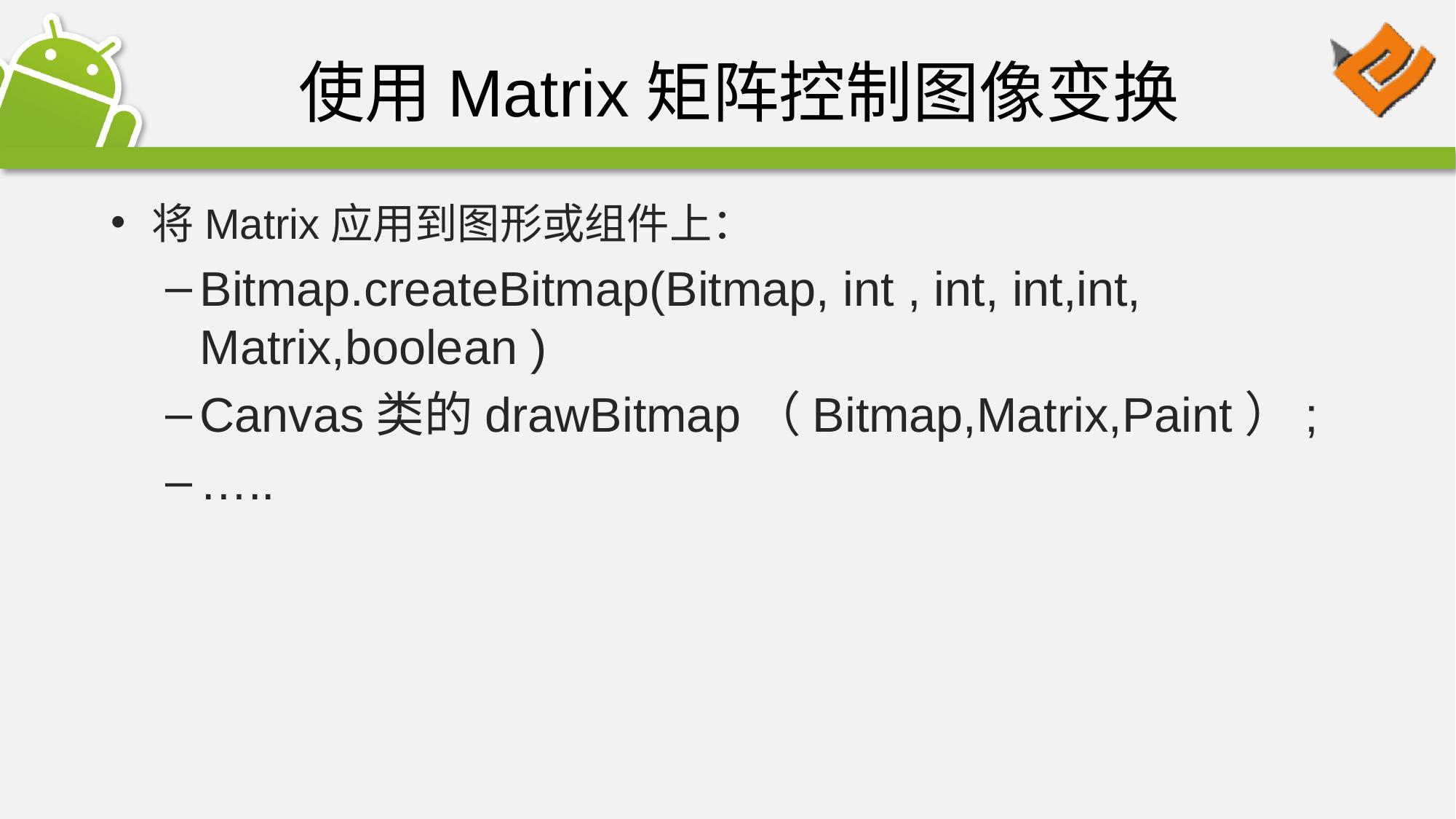

# 使用Matrix矩阵控制图像变换
将Matrix应用到图形或组件上：
Bitmap.createBitmap(Bitmap, int , int, int,int, Matrix,boolean )
Canvas类的drawBitmap（Bitmap,Matrix,Paint）;
…..